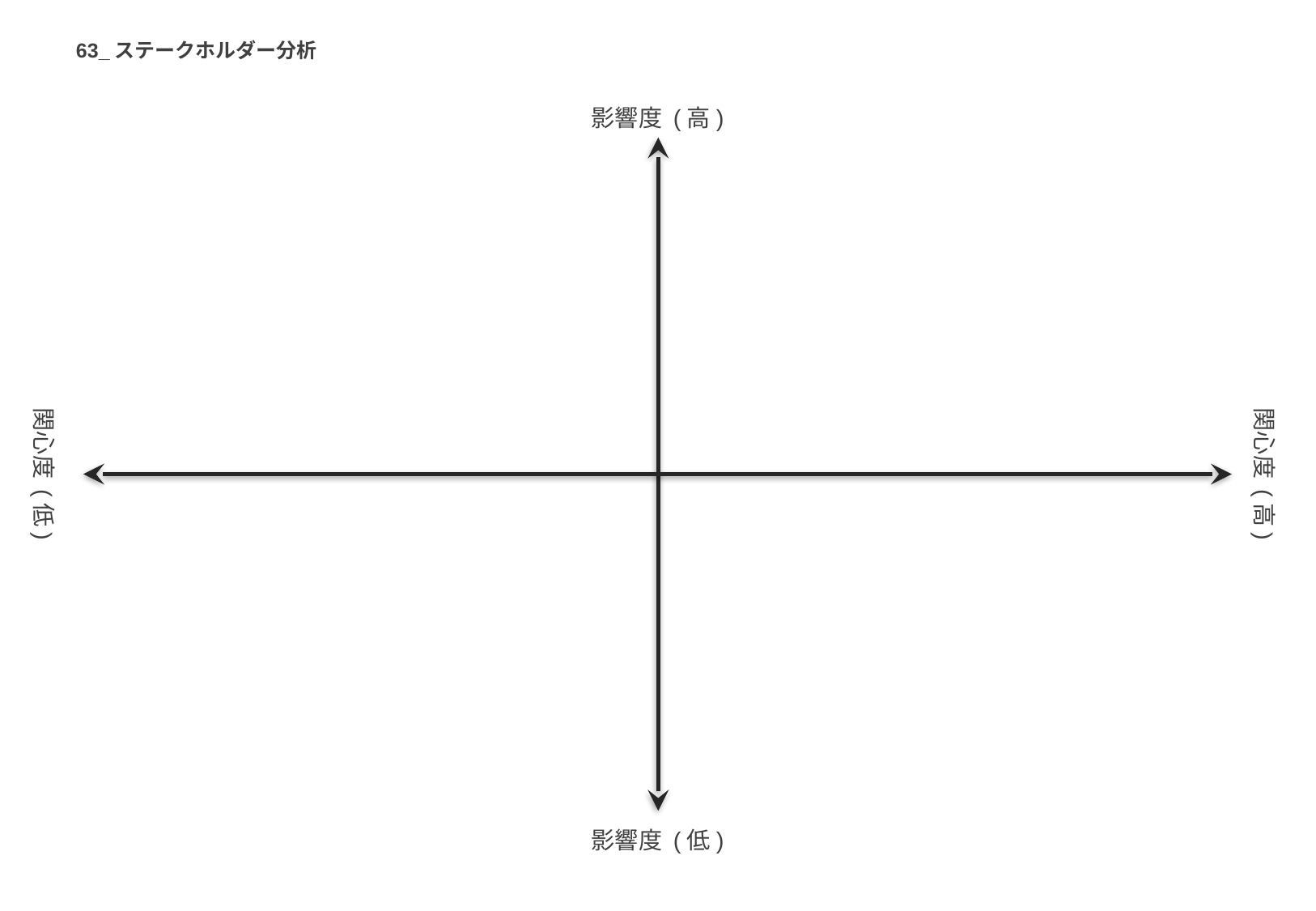

63_ステークホルダー分析
影響度 (高)
関心度 (低)
関心度 (高)
影響度 (低)